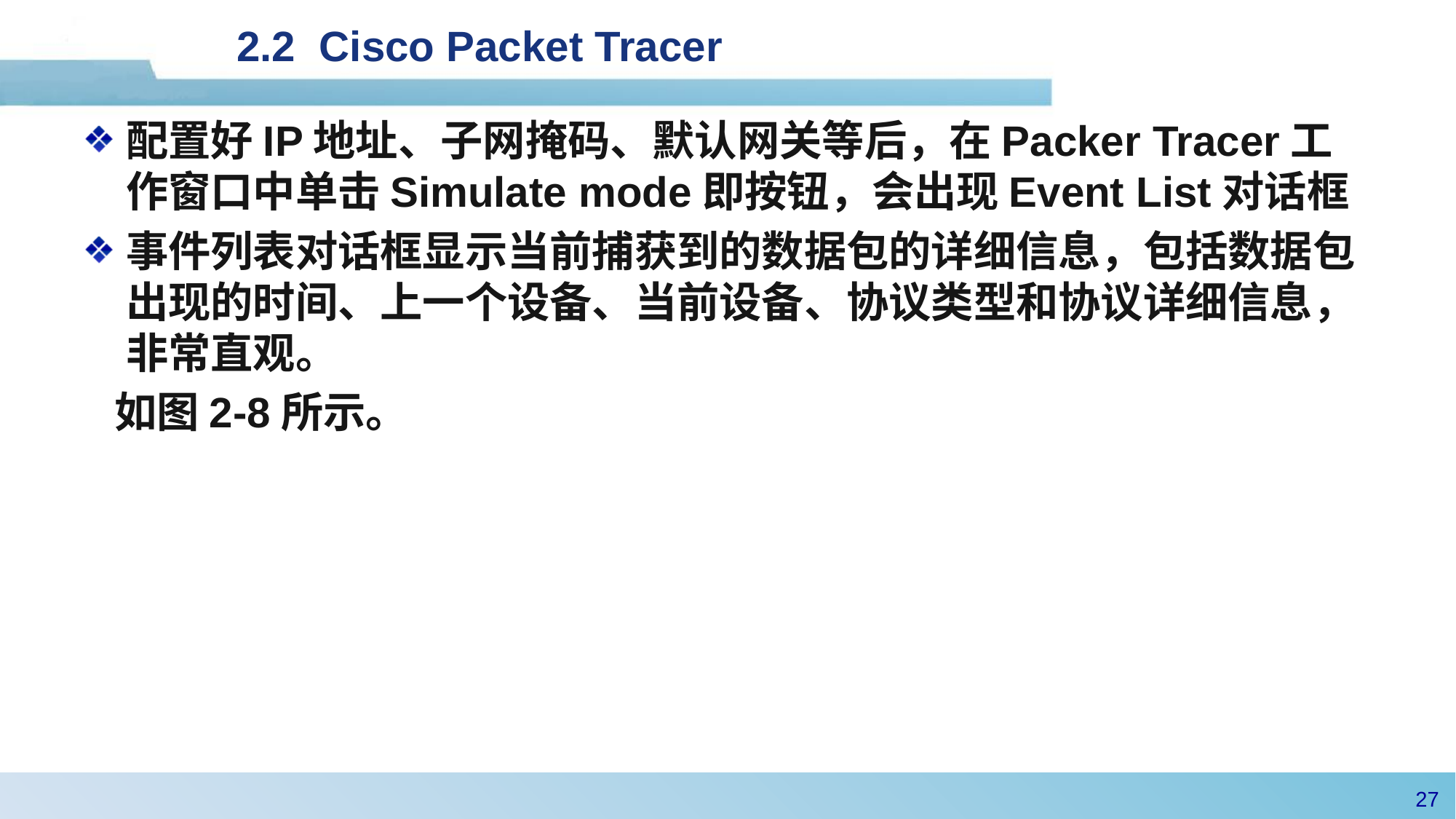

#
2.2  Cisco Packet Tracer
配置好IP地址、子网掩码、默认网关等后，在Packer Tracer工作窗口中单击Simulate mode即按钮，会出现Event List对话框
事件列表对话框显示当前捕获到的数据包的详细信息，包括数据包出现的时间、上一个设备、当前设备、协议类型和协议详细信息，非常直观。
  如图2-8所示。
27